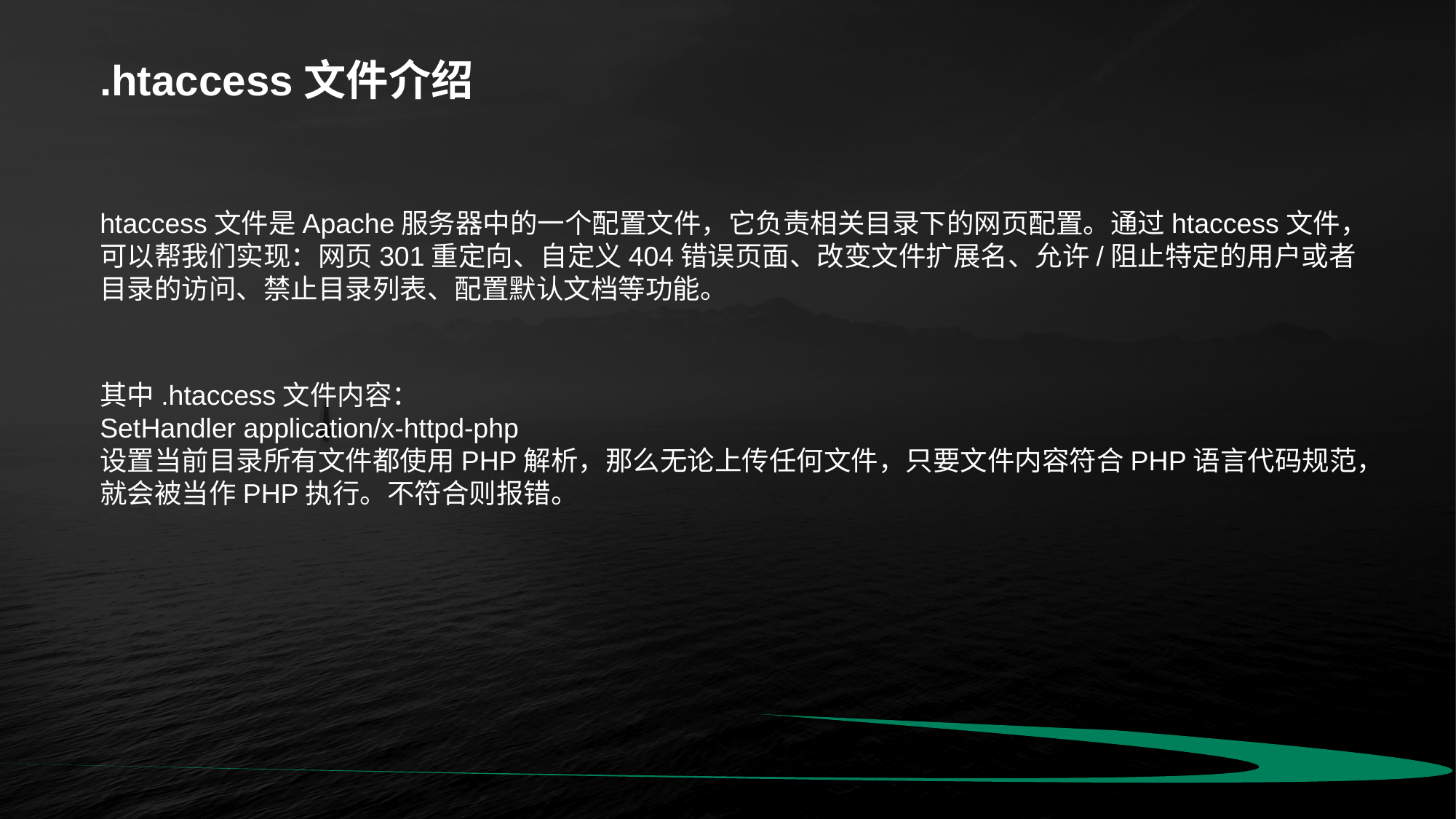

.htaccess文件介绍
htaccess文件是Apache服务器中的一个配置文件，它负责相关目录下的网页配置。通过htaccess文件，可以帮我们实现：网页301重定向、自定义404错误页面、改变文件扩展名、允许/阻止特定的用户或者目录的访问、禁止目录列表、配置默认文档等功能。
其中.htaccess文件内容：
SetHandler application/x-httpd-php
设置当前目录所有文件都使用PHP解析，那么无论上传任何文件，只要文件内容符合PHP语言代码规范，就会被当作PHP执行。不符合则报错。